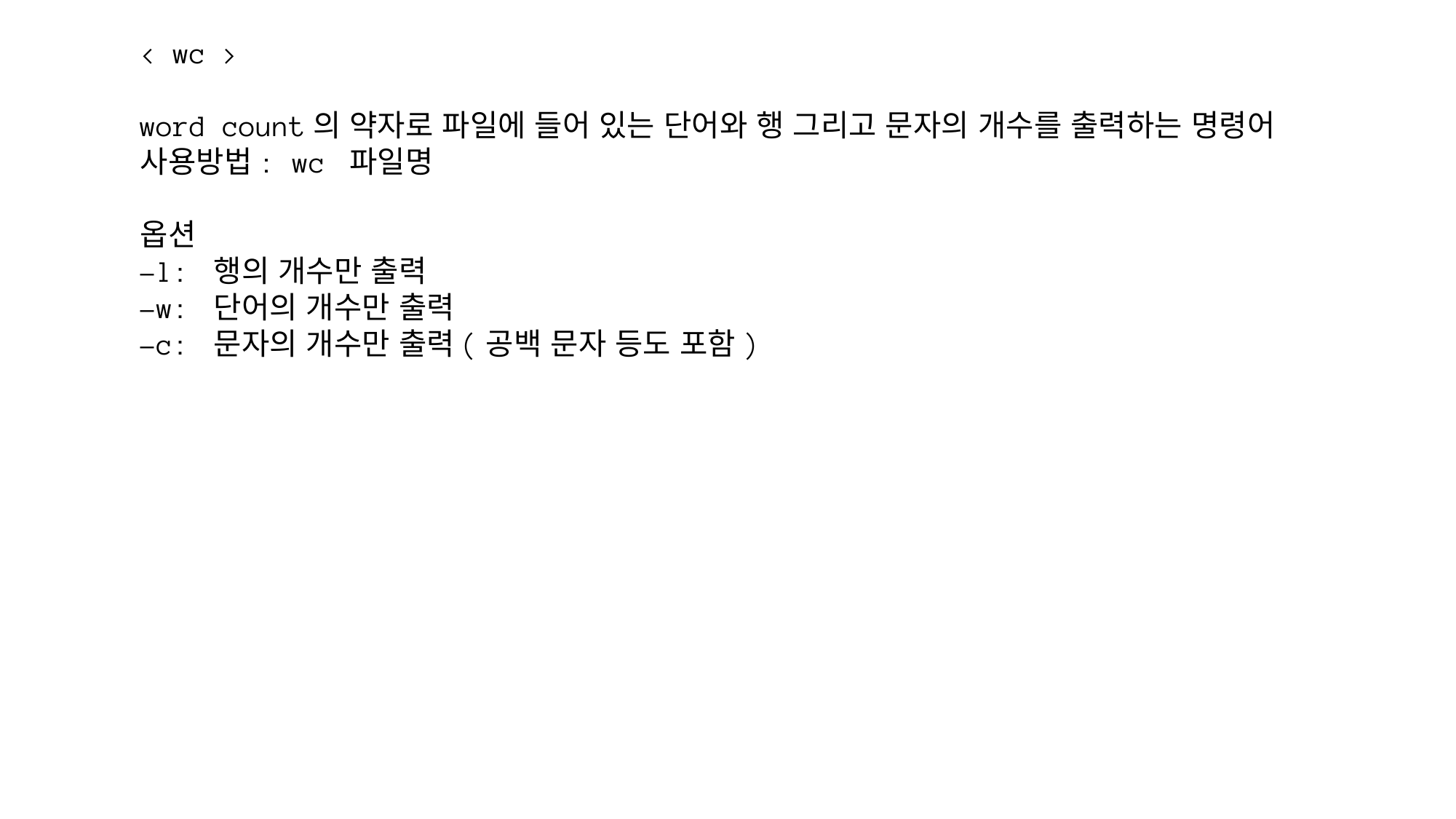

< wc >

word count의 약자로 파일에 들어 있는 단어와 행 그리고 문자의 개수를 출력하는 명령어
사용방법: wc 파일명

옵션
-l: 행의 개수만 출력
-w: 단어의 개수만 출력
-c: 문자의 개수만 출력(공백 문자 등도 포함)